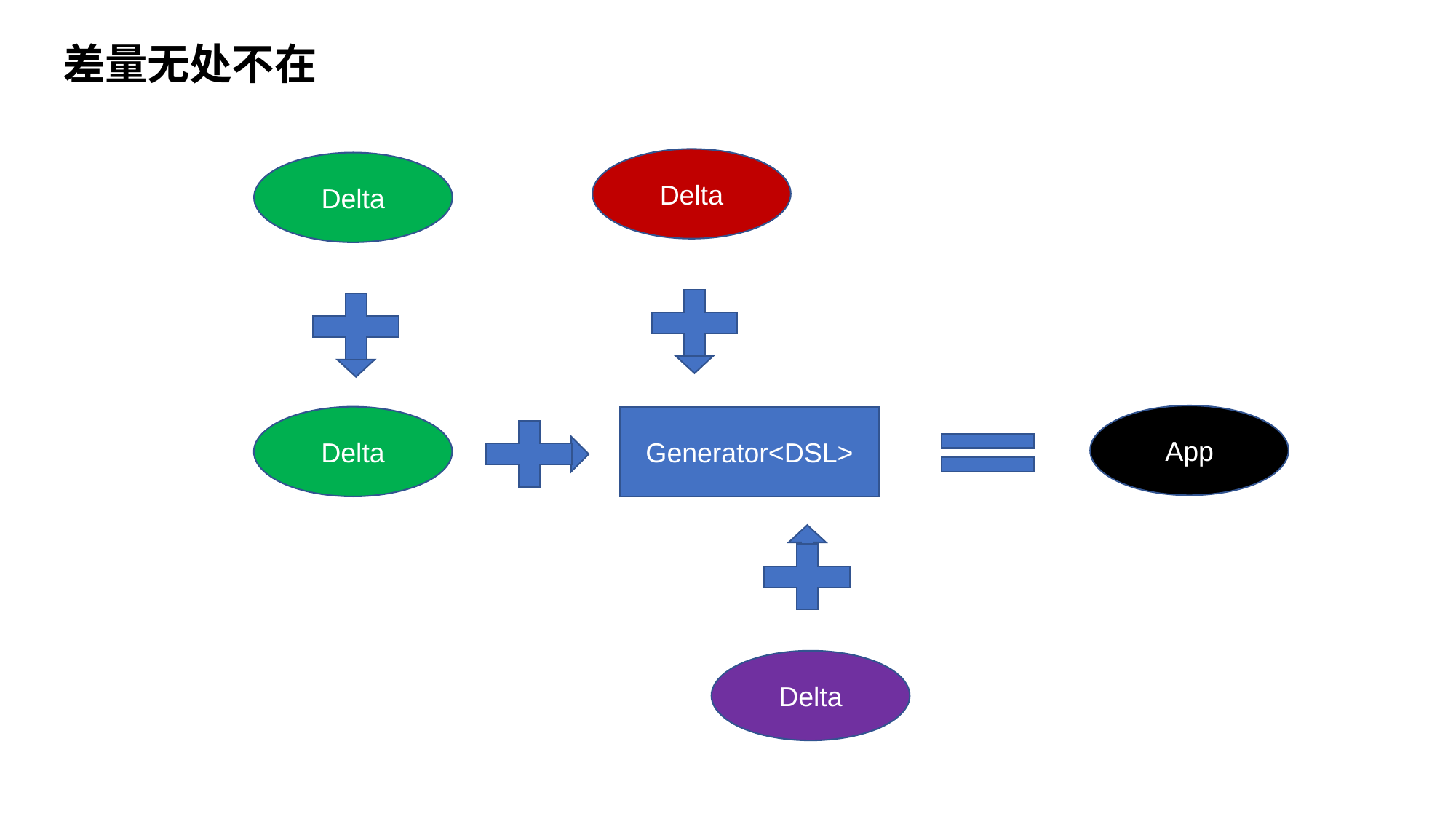

差量无处不在
Delta
Delta

App
Delta
Generator<DSL>

Delta